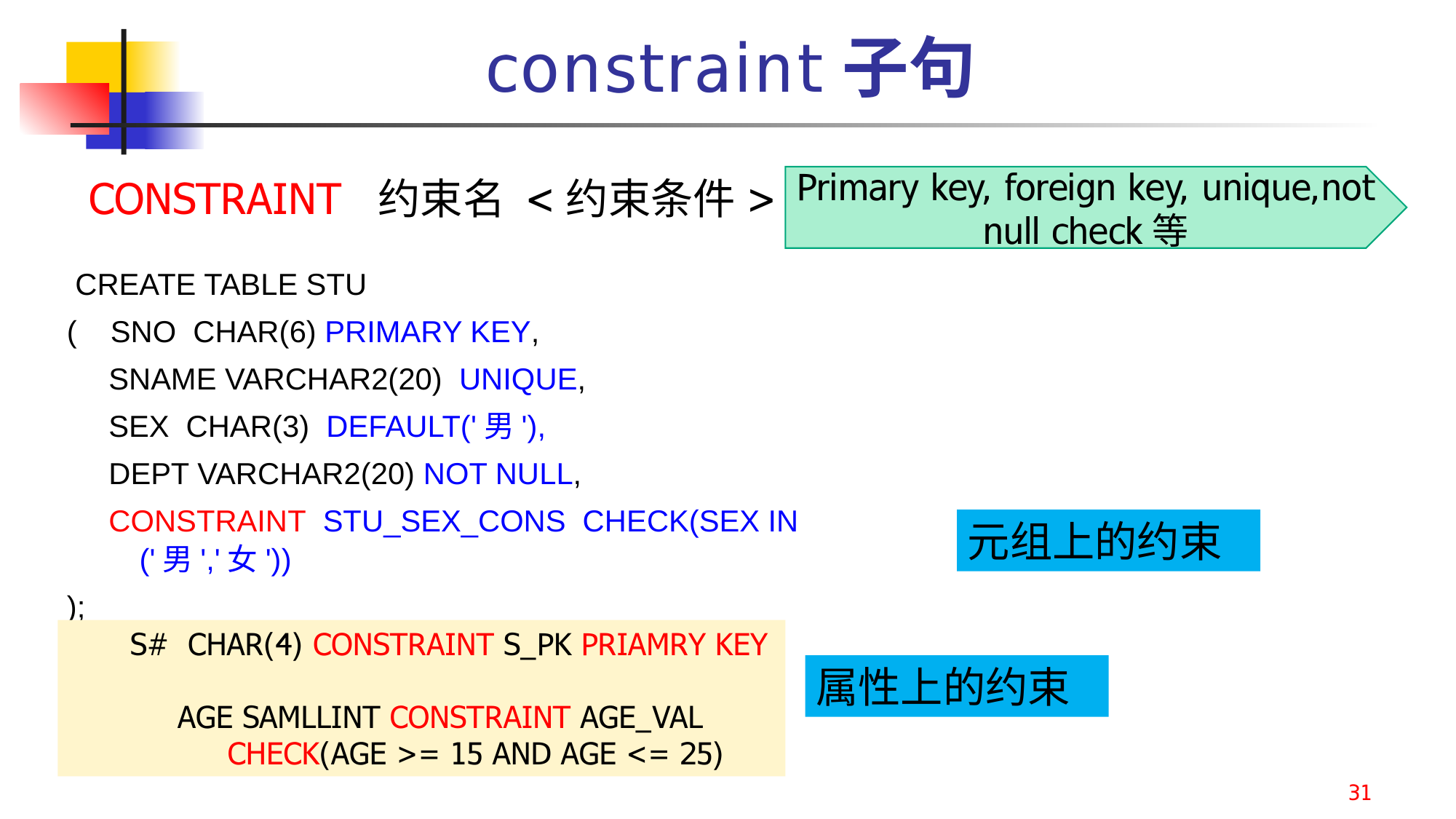

constraint子句
CONSTRAINT  约束名 <约束条件>
Primary key, foreign key, unique,not null check等
 CREATE TABLE STU
(    SNO  CHAR(6) PRIMARY KEY,
     SNAME VARCHAR2(20)  UNIQUE,
     SEX  CHAR(3)  DEFAULT('男'),
     DEPT VARCHAR2(20) NOT NULL,
     CONSTRAINT  STU_SEX_CONS  CHECK(SEX IN ('男','女'))
);
元组上的约束
S#  CHAR(4) CONSTRAINT S_PK PRIAMRY KEY

AGE SAMLLINT CONSTRAINT AGE_VAL
CHECK(AGE >= 15 AND AGE <= 25)
属性上的约束
31